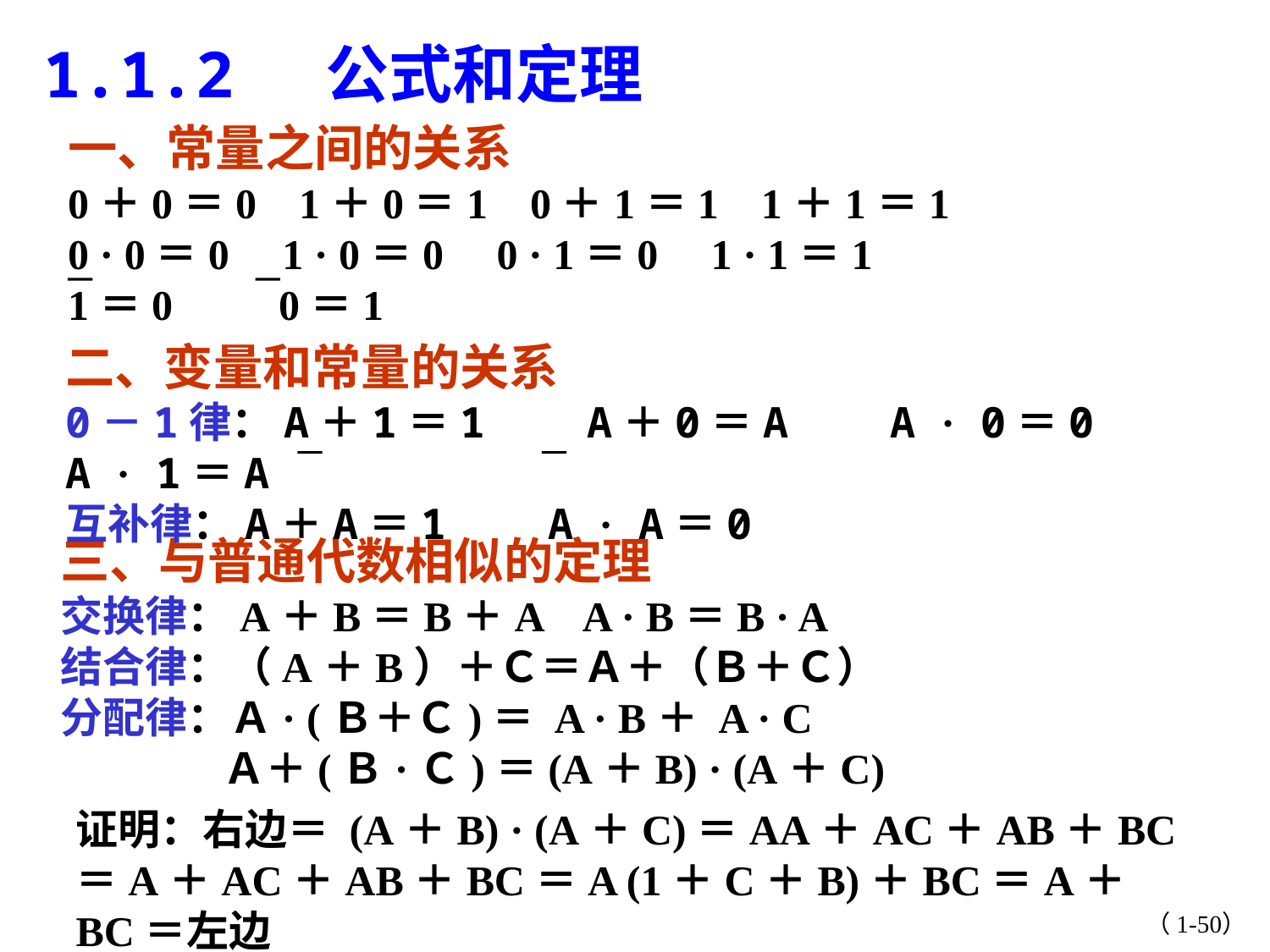

1.1.2  公式和定理
一、常量之间的关系
0＋0＝0    1＋0＝1    0＋1＝1    1＋1＝1
0 · 0＝0     1 · 0＝0     0 · 1＝0     1 · 1＝1
1＝0          0＝1

二、变量和常量的关系
0－1律：A＋1＝1    A＋0＝A    A · 0＝0     A · 1＝A
互补律：A＋A＝1    A · A＝0

三、与普通代数相似的定理
交换律：A＋B＝B＋A    A · B＝B · A
结合律：（A＋B）＋Ｃ＝Ａ＋（Ｂ＋Ｃ）
分配律：Ａ· (Ｂ＋Ｃ)＝ A · B＋ A · C
                Ａ＋(Ｂ·Ｃ)＝(A＋B) · (A＋C)
证明：右边＝ (A＋B) · (A＋C)＝AA＋AC＋AB＋BC＝A＋AC＋AB＋BC＝A (1＋C＋B)＋BC＝A＋BC＝左边
（1-50）